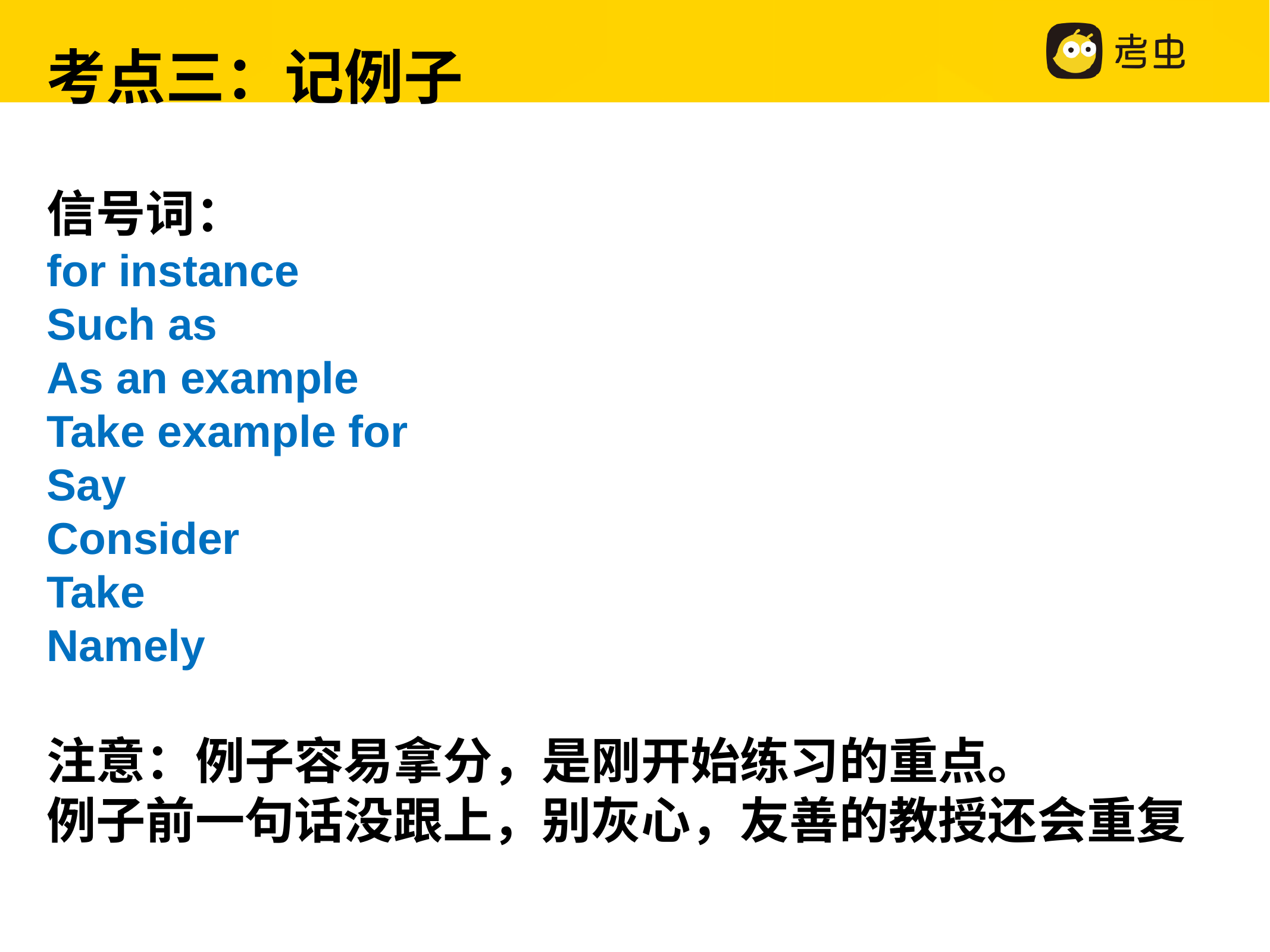

考点三：记例子

信号词：
for instance
Such as
As an example
Take example for
Say
Consider
Take
Namely

注意：例子容易拿分，是刚开始练习的重点。
例子前一句话没跟上，别灰心，友善的教授还会重复